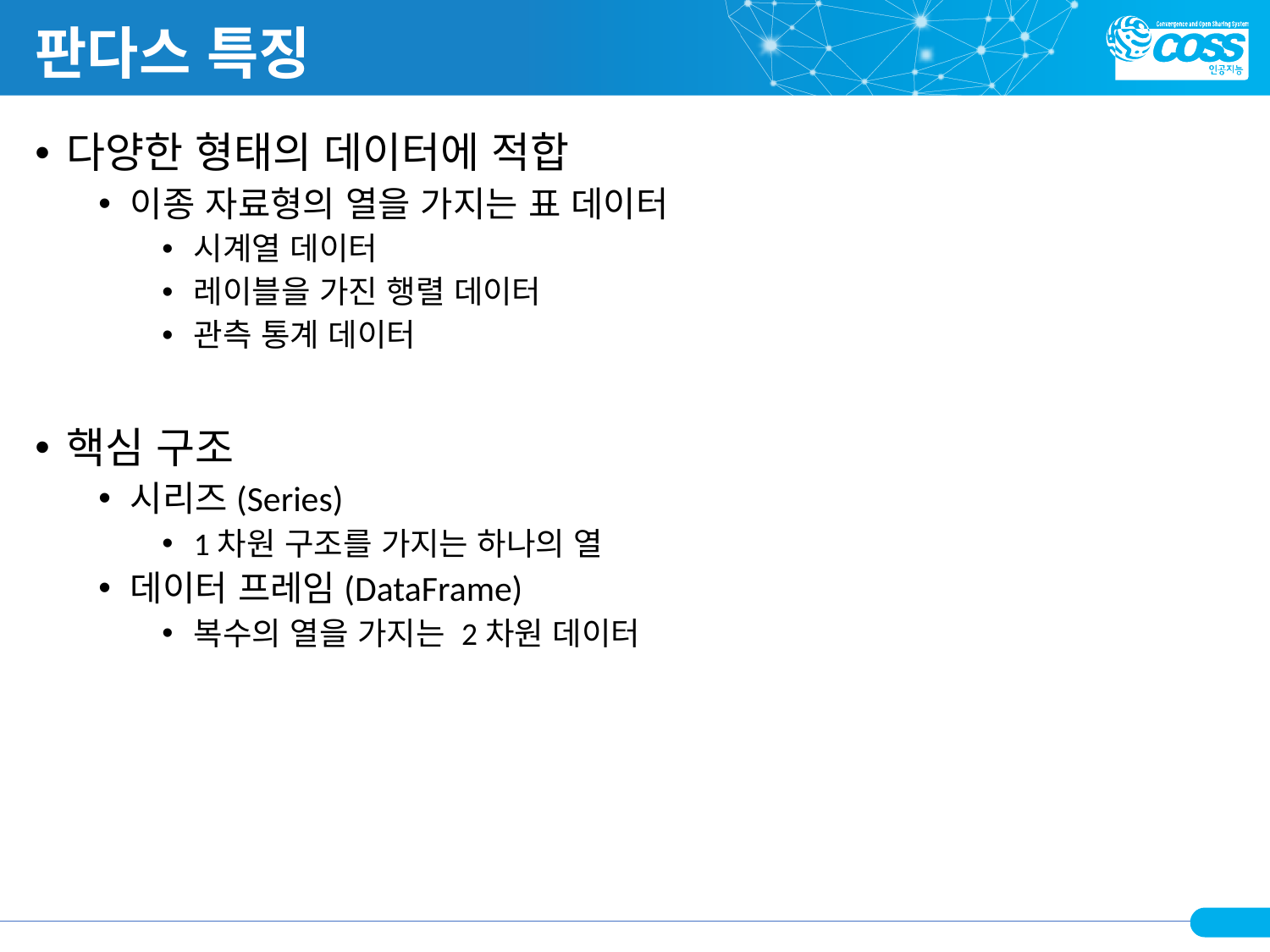

# 판다스 특징
다양한 형태의 데이터에 적합
이종 자료형의 열을 가지는 표 데이터
시계열 데이터
레이블을 가진 행렬 데이터
관측 통계 데이터

핵심 구조
시리즈(Series)
1차원 구조를 가지는 하나의 열
데이터 프레임(DataFrame)
복수의 열을 가지는 2차원 데이터